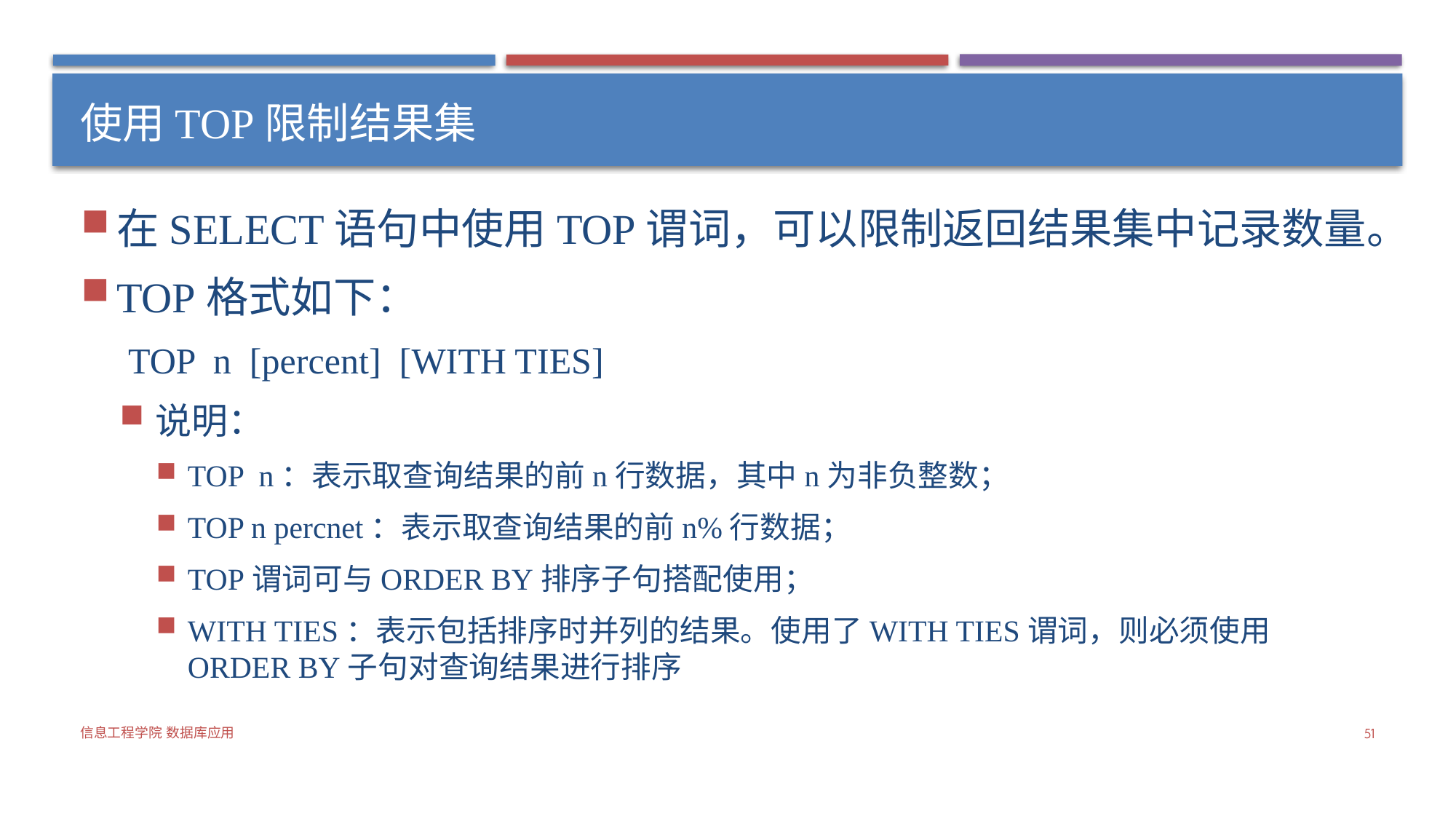

# 使用TOP限制结果集
在SELECT语句中使用TOP谓词，可以限制返回结果集中记录数量。
TOP格式如下：
 TOP  n  [percent]  [WITH TIES]
说明：
TOP  n：表示取查询结果的前n行数据，其中n为非负整数；
TOP n percnet：表示取查询结果的前n%行数据；
TOP谓词可与ORDER BY排序子句搭配使用；
WITH TIES：表示包括排序时并列的结果。使用了WITH TIES谓词，则必须使用ORDER BY子句对查询结果进行排序
信息工程学院 数据库应用
51